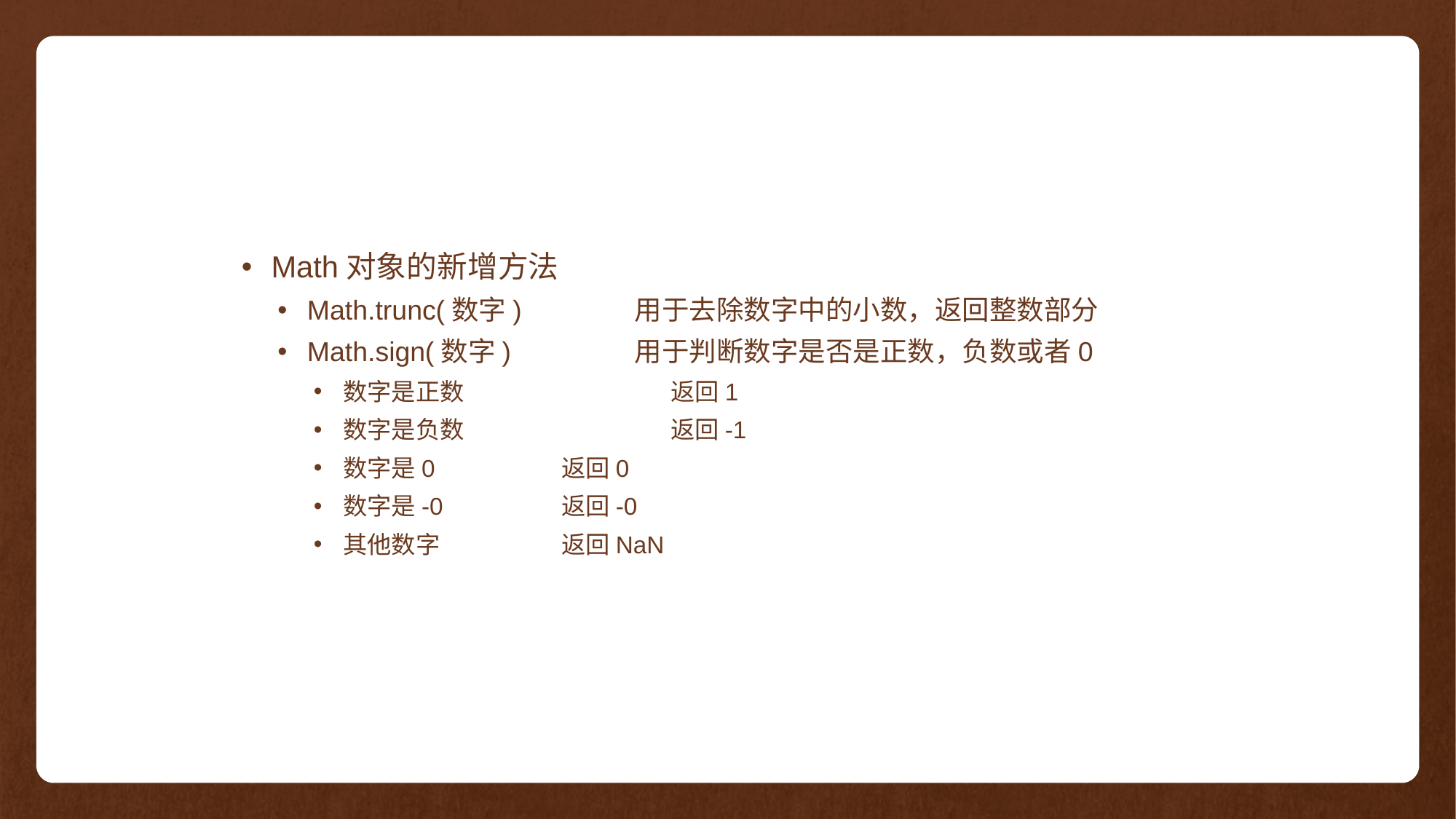

Math对象的新增方法
Math.trunc(数字)		用于去除数字中的小数，返回整数部分
Math.sign(数字)		用于判断数字是否是正数，负数或者0
数字是正数		返回1
数字是负数		返回-1
数字是0		返回0
数字是-0		返回-0
其他数字		返回NaN